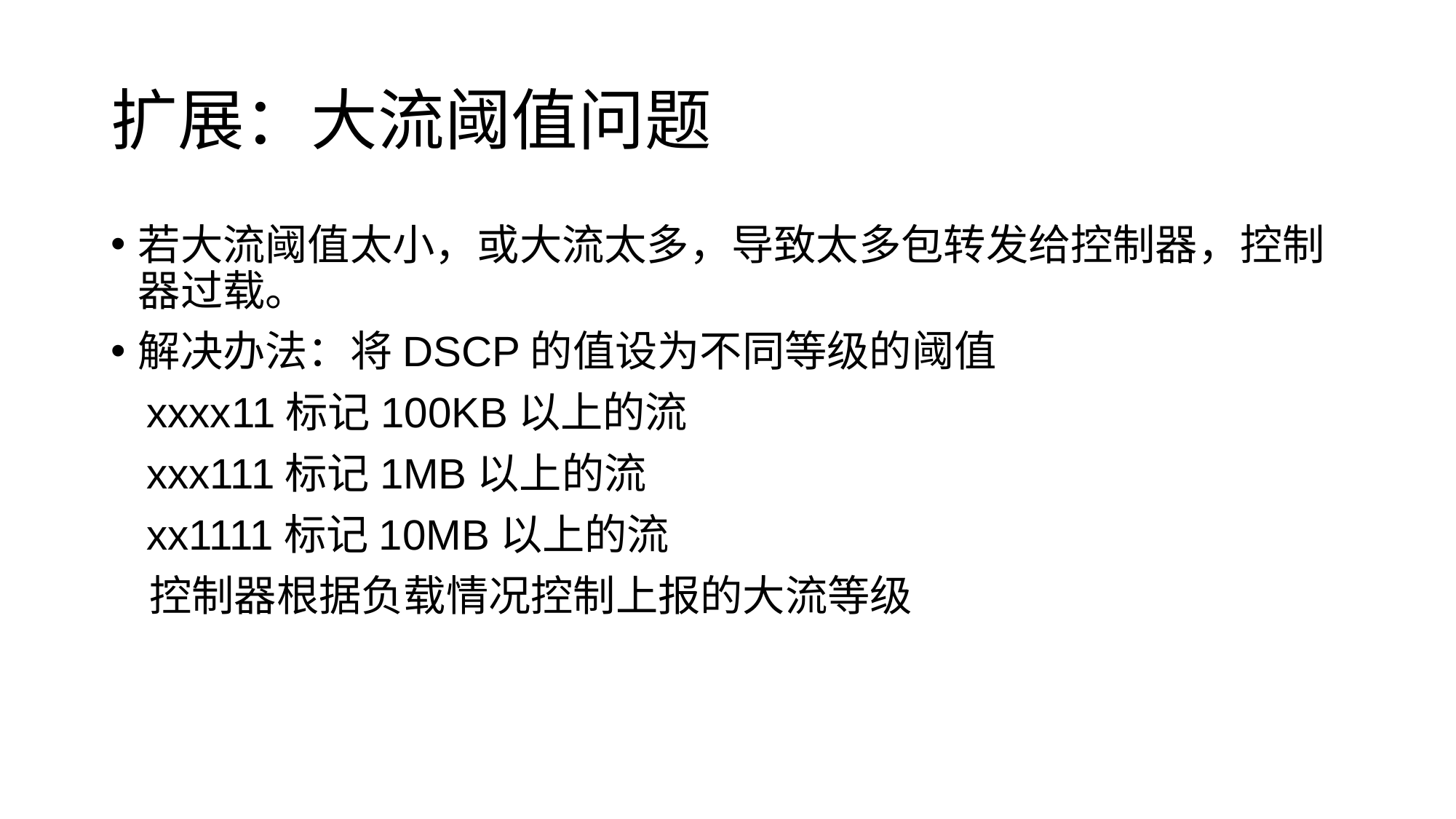

# 扩展：大流阈值问题
若大流阈值太小，或大流太多，导致太多包转发给控制器，控制器过载。
解决办法：将DSCP的值设为不同等级的阈值
   xxxx11标记100KB以上的流
   xxx111标记1MB以上的流
   xx1111标记10MB以上的流
   控制器根据负载情况控制上报的大流等级